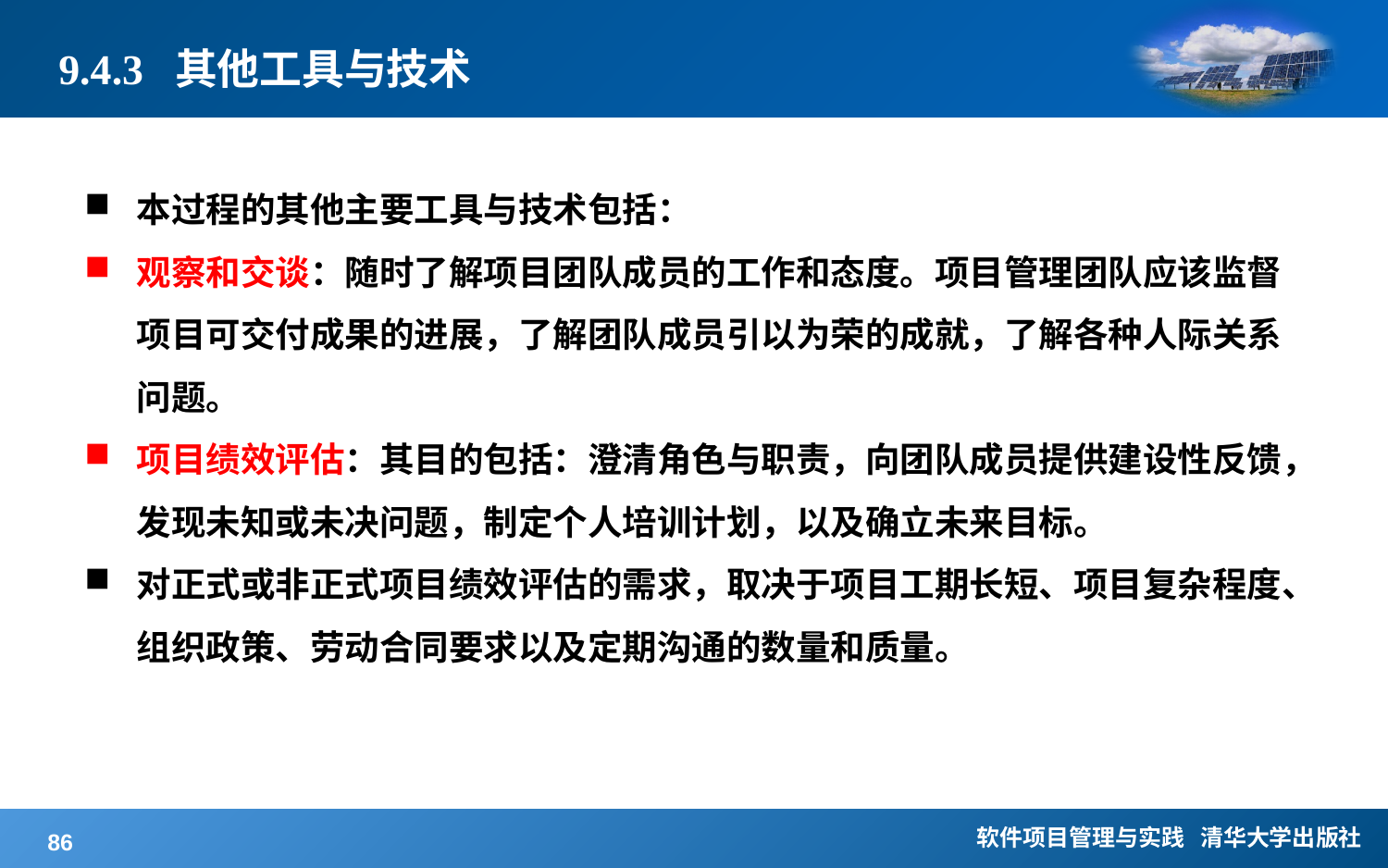

# 9.4.3  其他工具与技术
本过程的其他主要工具与技术包括：
观察和交谈：随时了解项目团队成员的工作和态度。项目管理团队应该监督项目可交付成果的进展，了解团队成员引以为荣的成就，了解各种人际关系问题。
项目绩效评估：其目的包括：澄清角色与职责，向团队成员提供建设性反馈，发现未知或未决问题，制定个人培训计划，以及确立未来目标。
对正式或非正式项目绩效评估的需求，取决于项目工期长短、项目复杂程度、组织政策、劳动合同要求以及定期沟通的数量和质量。